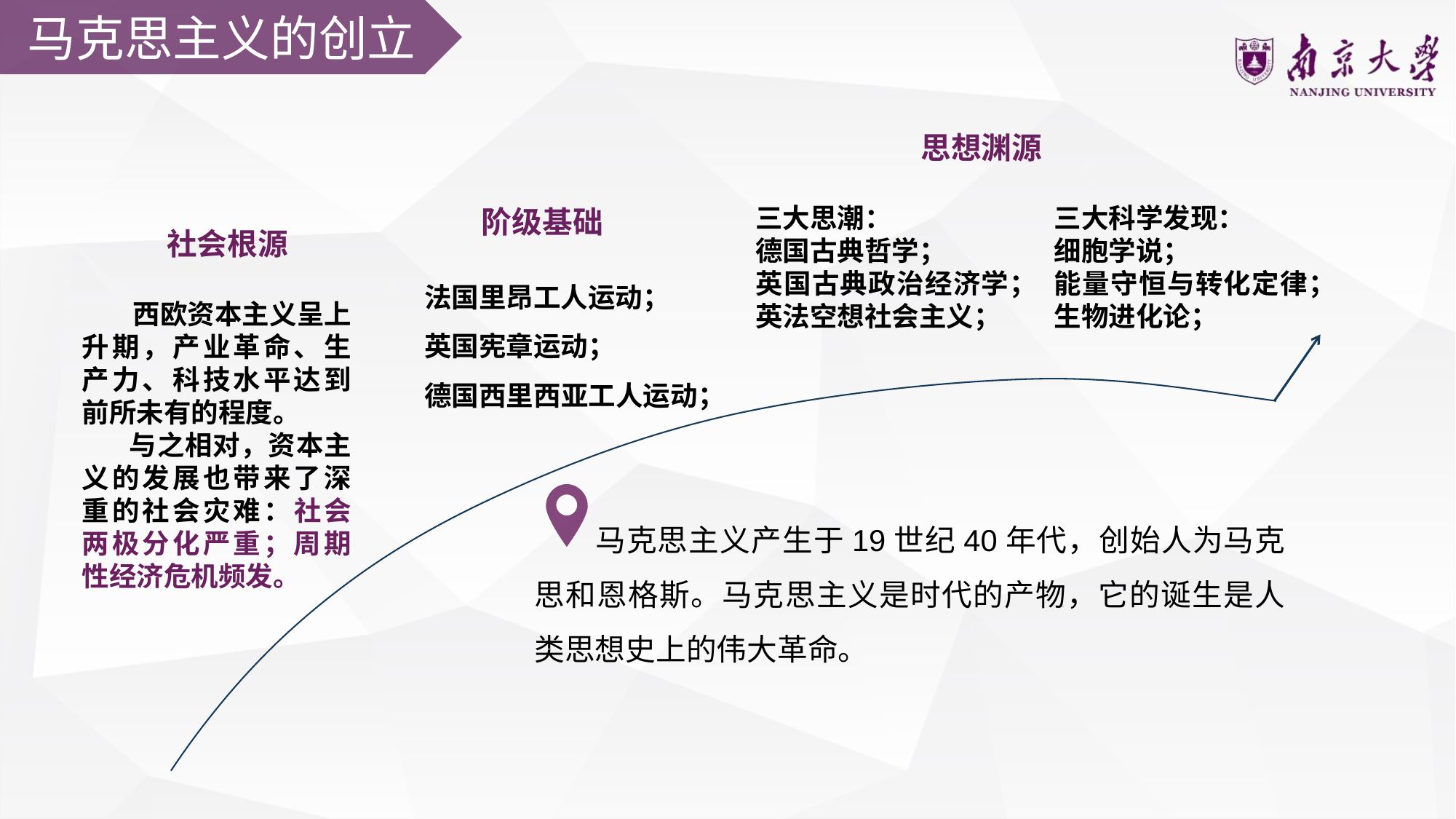

马克思主义的创立
思想渊源
三大思潮：
德国古典哲学；
英国古典政治经济学；
英法空想社会主义；
三大科学发现：
细胞学说；
能量守恒与转化定律；
生物进化论；
阶级基础
社会根源
法国里昂工人运动；
英国宪章运动；
德国西里西亚工人运动；
       西欧资本主义呈上升期，产业革命、生产力、科技水平达到前所未有的程度。
      与之相对，资本主义的发展也带来了深重的社会灾难：社会两极分化严重；周期性经济危机频发。

       马克思主义产生于19世纪40年代，创始人为马克思和恩格斯。马克思主义是时代的产物，它的诞生是人类思想史上的伟大革命。